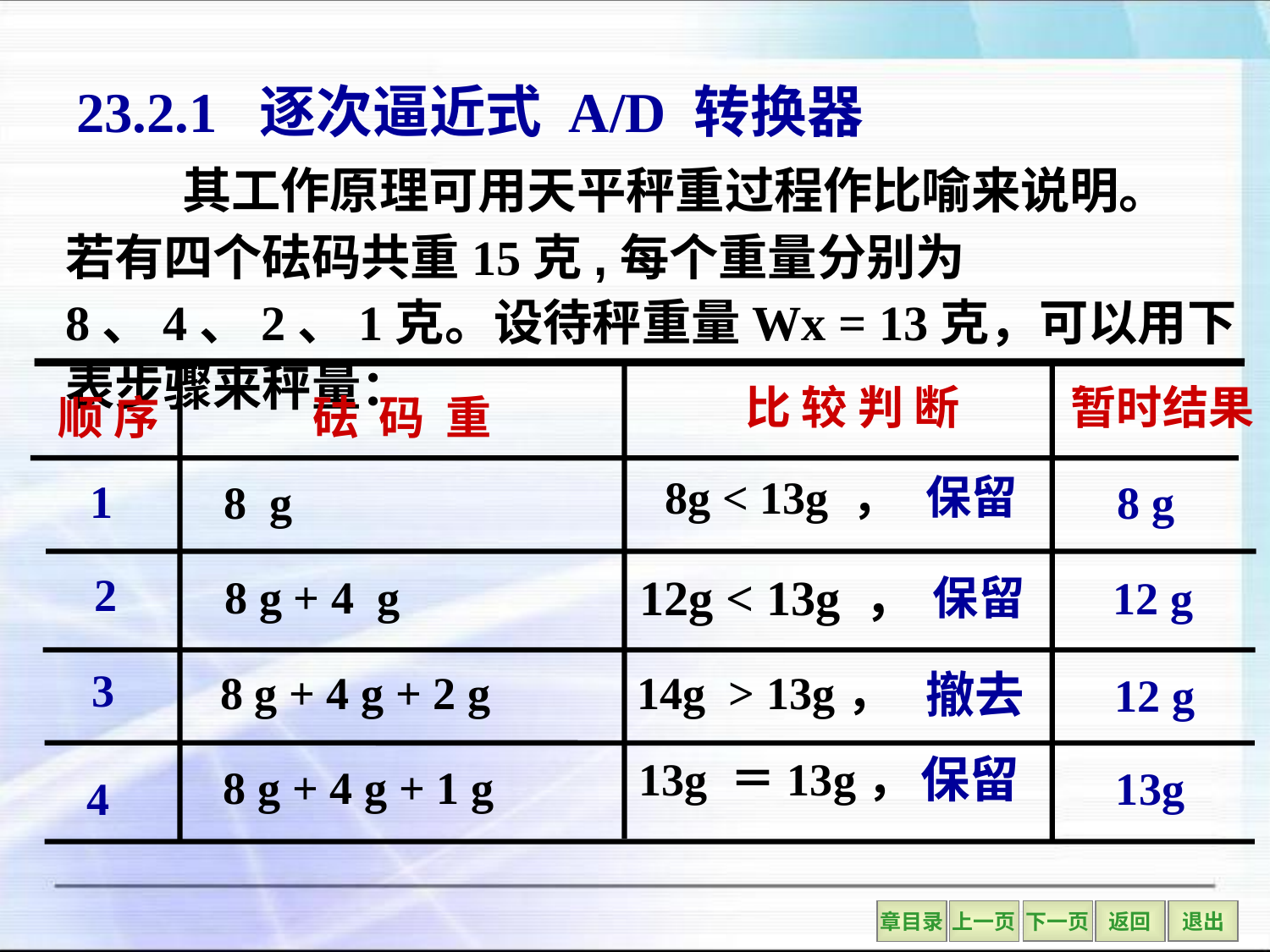

# 23.2.1  逐次逼近式 A/D 转换器
        其工作原理可用天平秤重过程作比喻来说明。
若有四个砝码共重15克,每个重量分别为8、4、2、1克。设待秤重量Wx = 13克，可以用下表步骤来秤量：

比 较 判 断
暂时结果
顺 序
砝  码  重

保留
8g < 13g ，
    1
8  g
8 g

2
12g < 13g ，
8 g + 4  g
保留
12 g

3
8 g + 4 g + 2 g
14g  > 13g，
撤去
12 g
保留

13g ＝13g，
8 g + 4 g + 1 g
13g
4